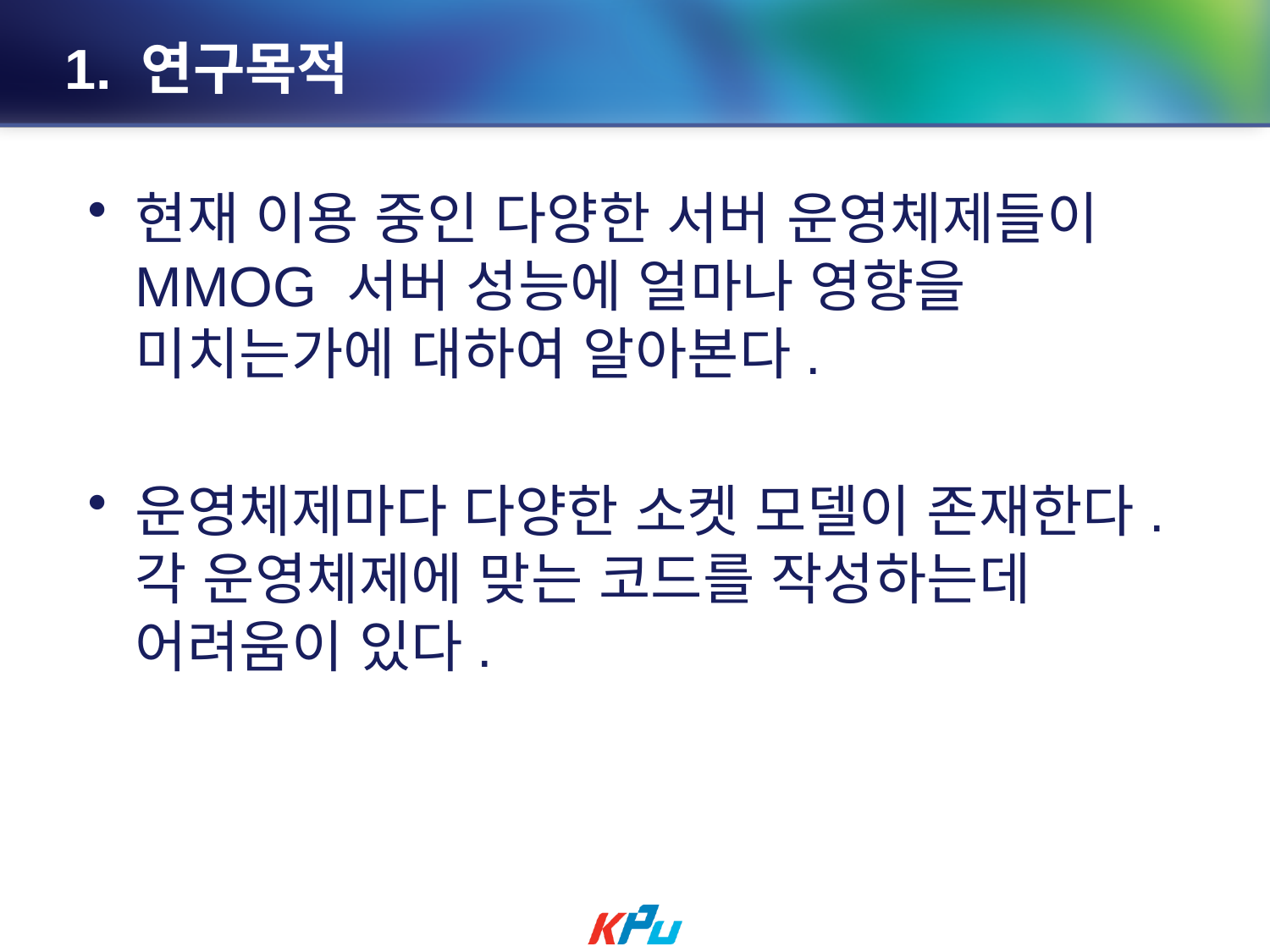

# 1. 연구목적
현재 이용 중인 다양한 서버 운영체제들이 MMOG 서버 성능에 얼마나 영향을 미치는가에 대하여 알아본다.

운영체제마다 다양한 소켓 모델이 존재한다. 각 운영체제에 맞는 코드를 작성하는데 어려움이 있다.